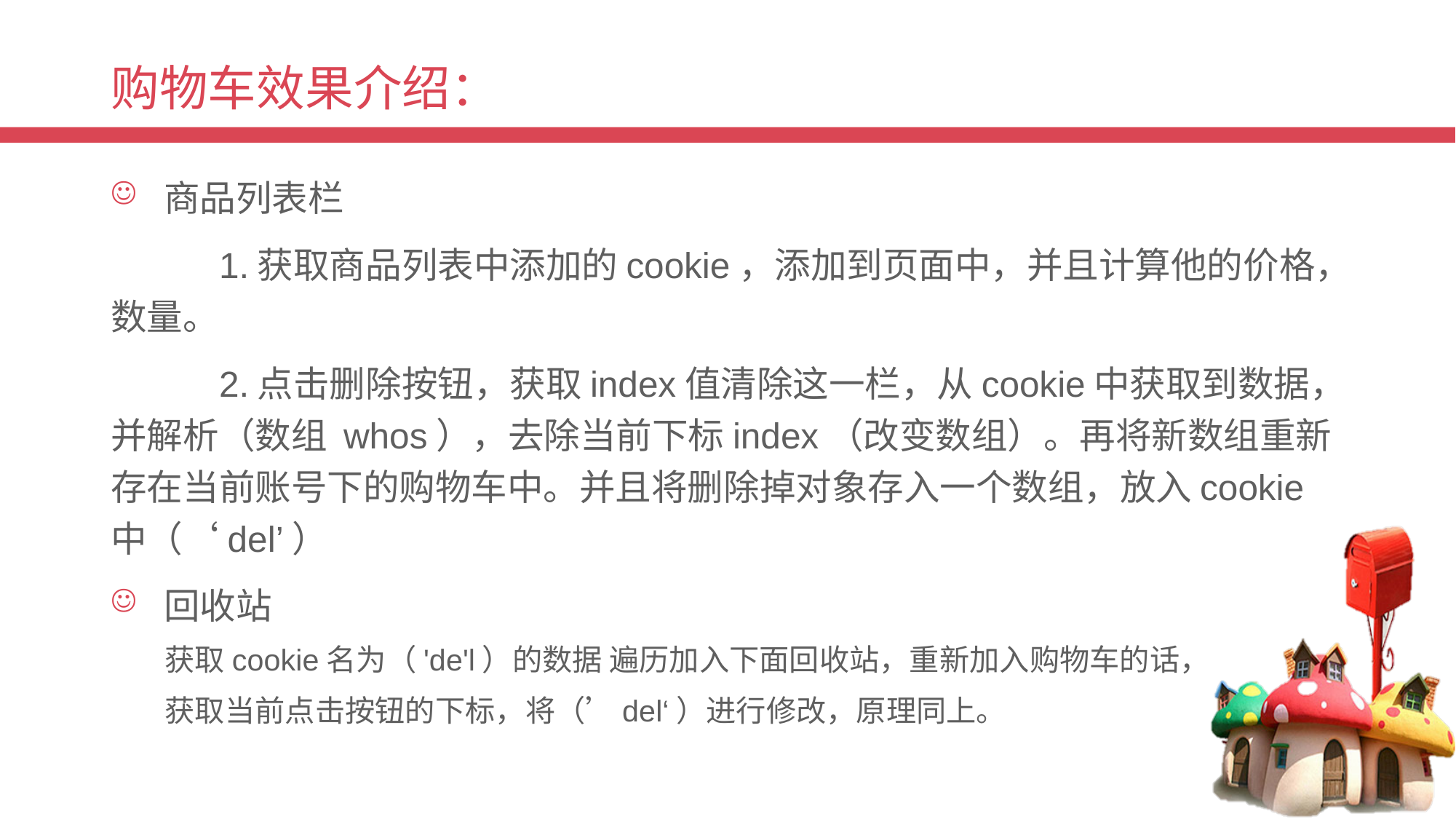

# 购物车效果介绍：
商品列表栏
	1.获取商品列表中添加的cookie，添加到页面中，并且计算他的价格，数量。
	2.点击删除按钮，获取index值清除这一栏，从cookie中获取到数据，并解析（数组 whos），去除当前下标index（改变数组）。再将新数组重新存在当前账号下的购物车中。并且将删除掉对象存入一个数组，放入cookie中（‘del’）
回收站
	获取cookie名为（'de'l）的数据 遍历加入下面回收站，重新加入购物车的话，
获取当前点击按钮的下标，将（’del‘）进行修改，原理同上。